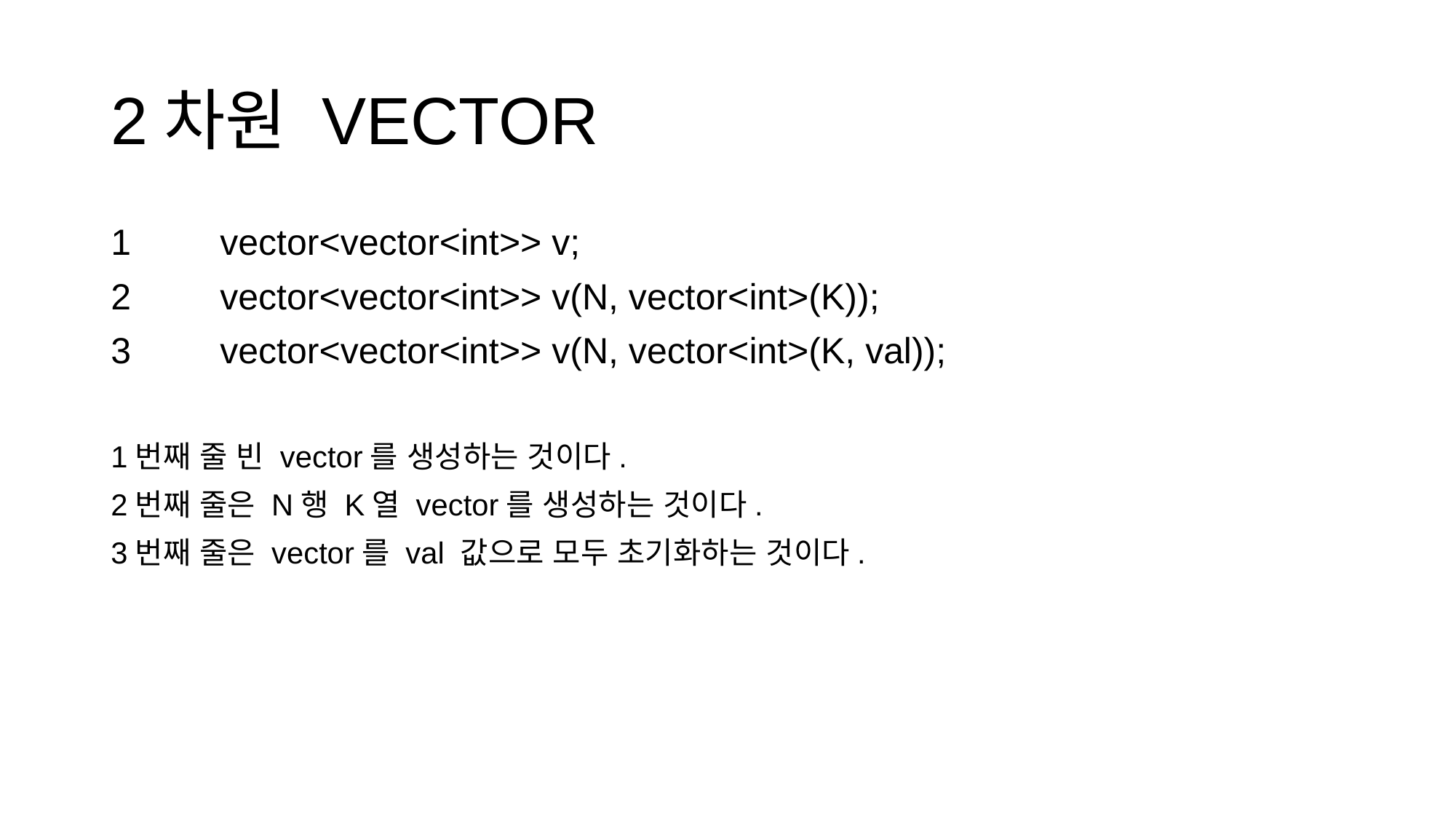

# 2차원 VECTOR
1	vector<vector<int>> v;
2	vector<vector<int>> v(N, vector<int>(K));
3	vector<vector<int>> v(N, vector<int>(K, val));

1번째 줄 빈 vector를 생성하는 것이다.
2번째 줄은 N행 K열 vector를 생성하는 것이다.
3번째 줄은 vector를 val 값으로 모두 초기화하는 것이다.